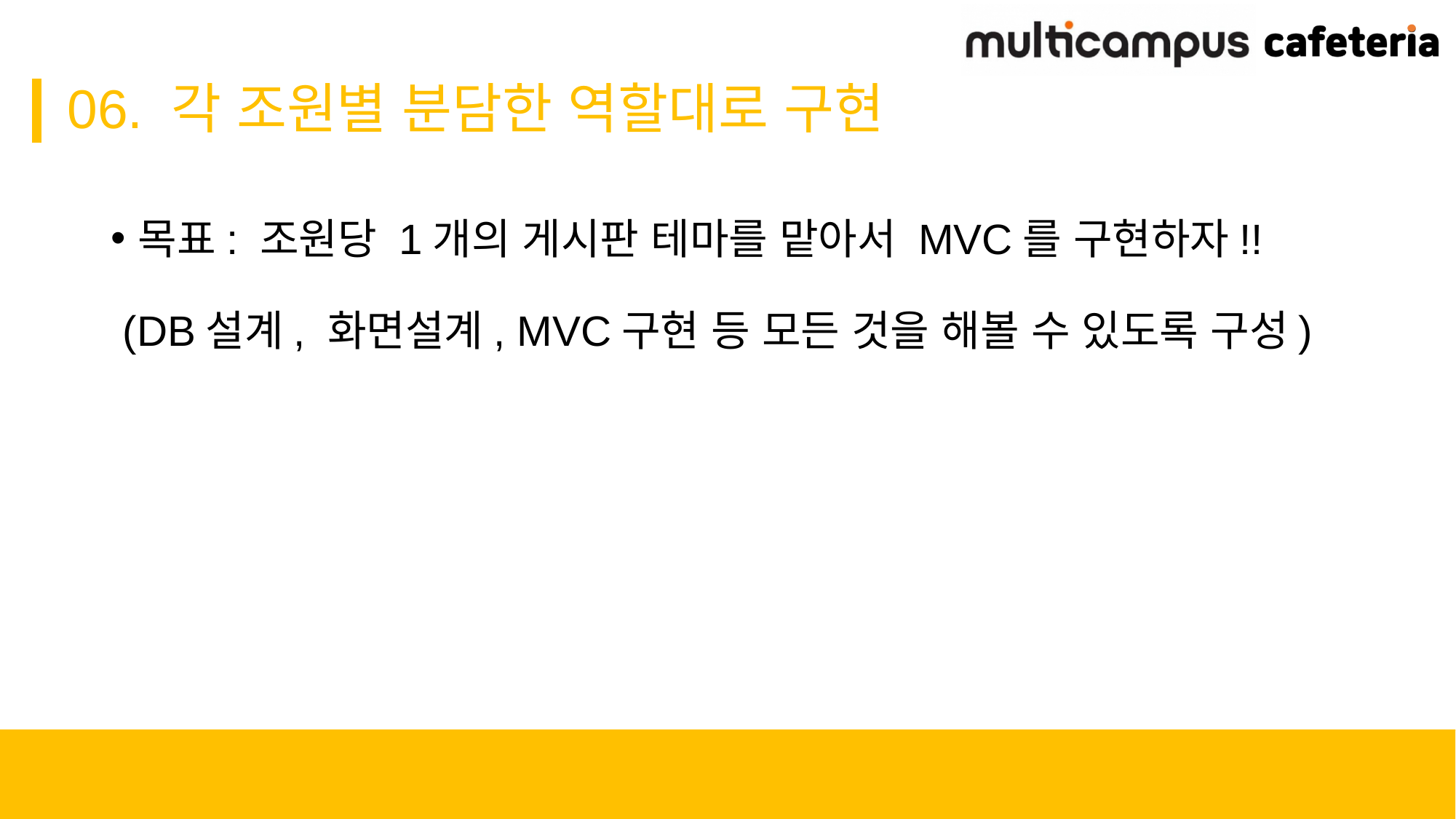

# 06. 각 조원별 분담한 역할대로 구현
목표: 조원당 1개의 게시판 테마를 맡아서 MVC를 구현하자!!
 (DB설계, 화면설계, MVC구현 등 모든 것을 해볼 수 있도록 구성)